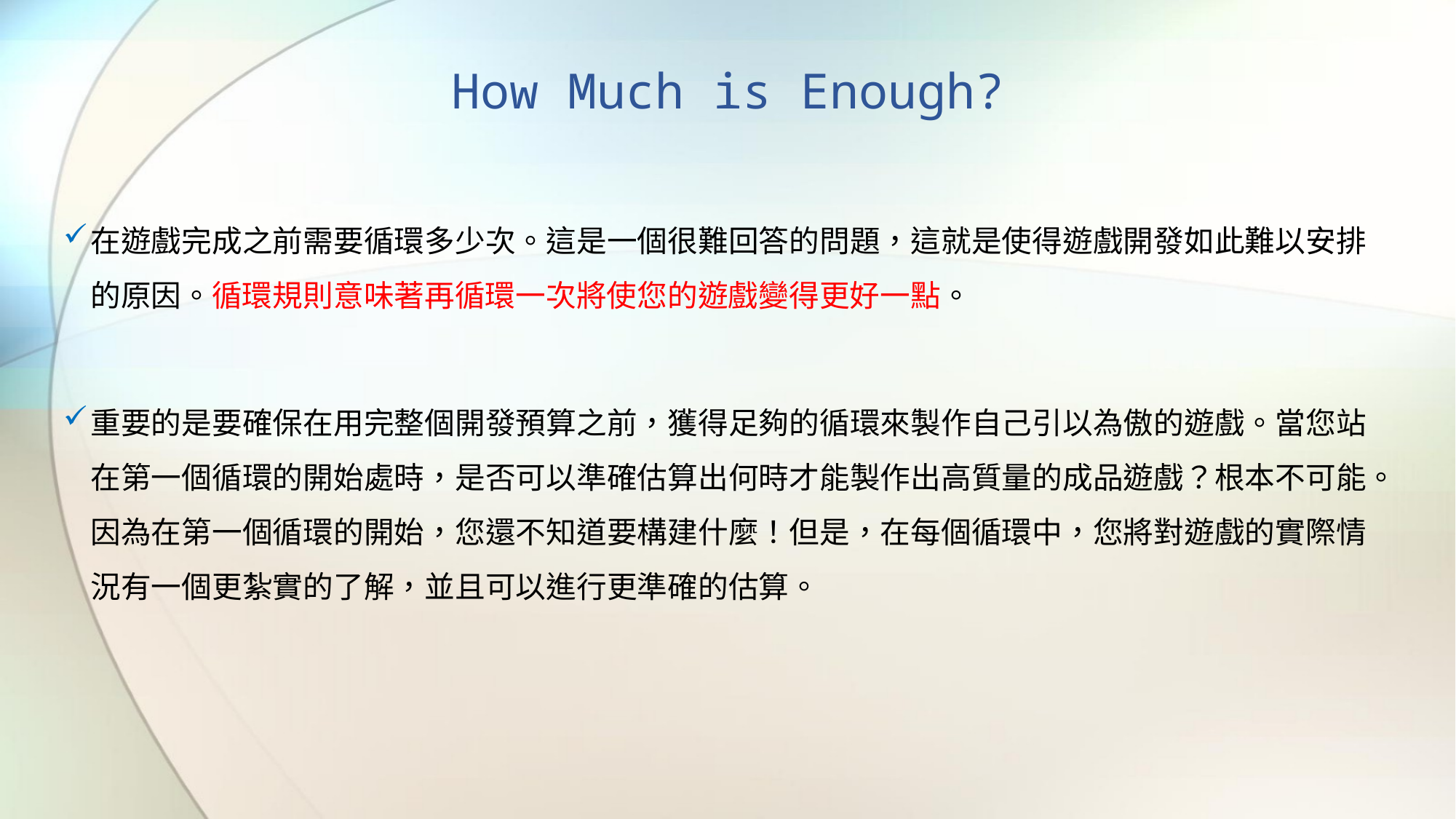

# How Much is Enough?

在遊戲完成之前需要循環多少次。這是一個很難回答的問題，這就是使得遊戲開發如此難以安排的原因。循環規則意味著再循環一次將使您的遊戲變得更好一點。

重要的是要確保在用完整個開發預算之前，獲得足夠的循環來製作自己引以為傲的遊戲。當您站在第一個循環的開始處時，是否可以準確估算出何時才能製作出高質量的成品遊戲？根本不可能。因為在第一個循環的開始，您還不知道要構建什麼！但是，在每個循環中，您將對遊戲的實際情況有一個更紮實的了解，並且可以進行更準確的估算。